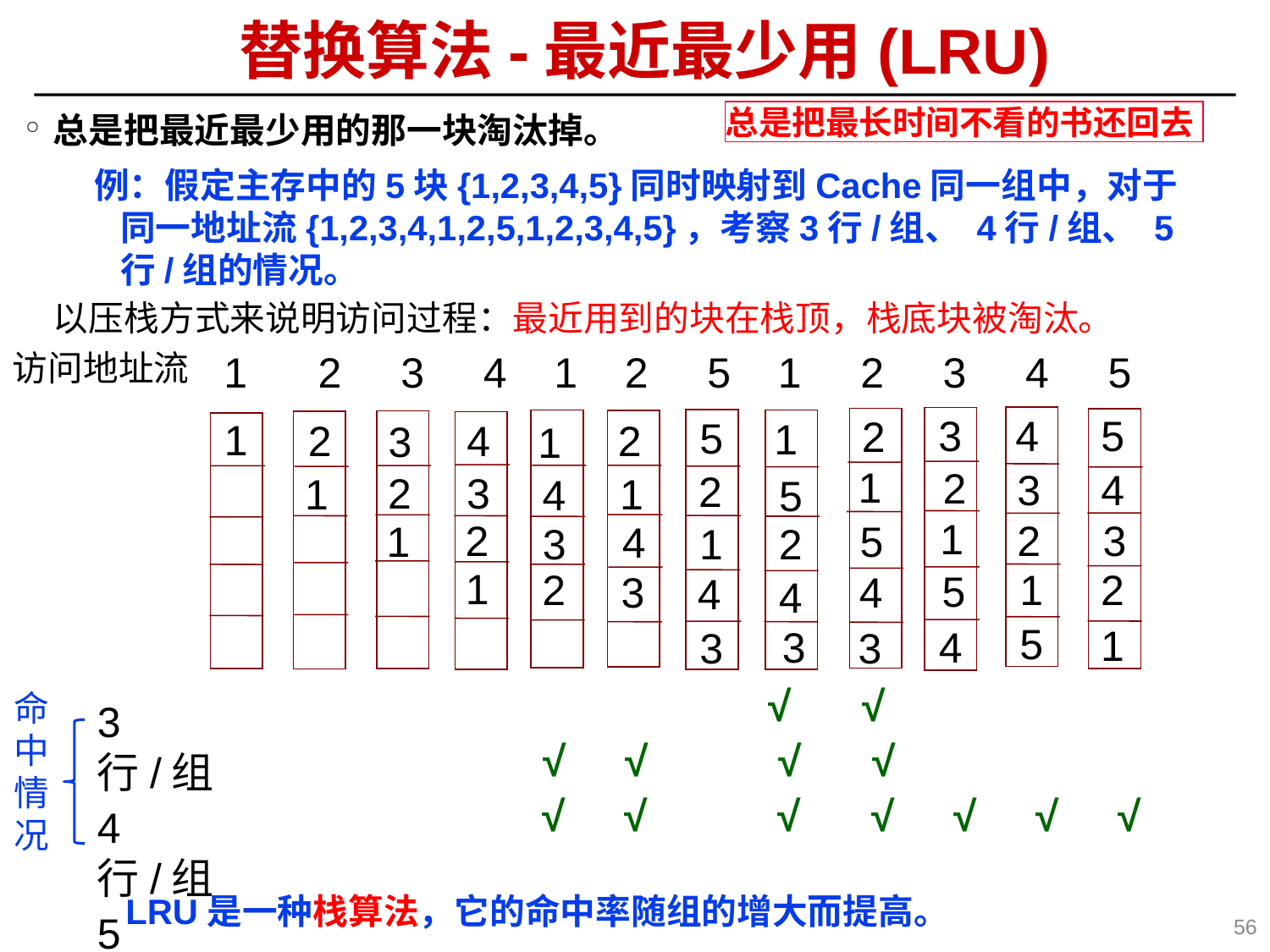

替换算法-最近最少用(LRU)
总是把最长时间不看的书还回去
总是把最近最少用的那一块淘汰掉。
例：假定主存中的5块{1,2,3,4,5}同时映射到Cache同一组中，对于同一地址流{1,2,3,4,1,2,5,1,2,3,4,5}，考察3行/组、 4行/组、 5行/组的情况。

以压栈方式来说明访问过程：最近用到的块在栈顶，栈底块被淘汰。
访问地址流
 1      2     3     4    1    2     5    1     2     3     4     5

3

5
4

 2

 5
1

 1
 2
 4
2
 3
1
1

2

4
3

2

2

3

1
1
4
 5

1

2
3
2

1
5

4

1
2
3

1

1
2
2

5
4

3

4

4

5

1

4
3

3
3

命中情况
                                                √      √
                             √     √           √      √
                             √     √           √      √     √     √     √
3行/组
4行/组
5行/组

LRU是一种栈算法，它的命中率随组的增大而提高。
56